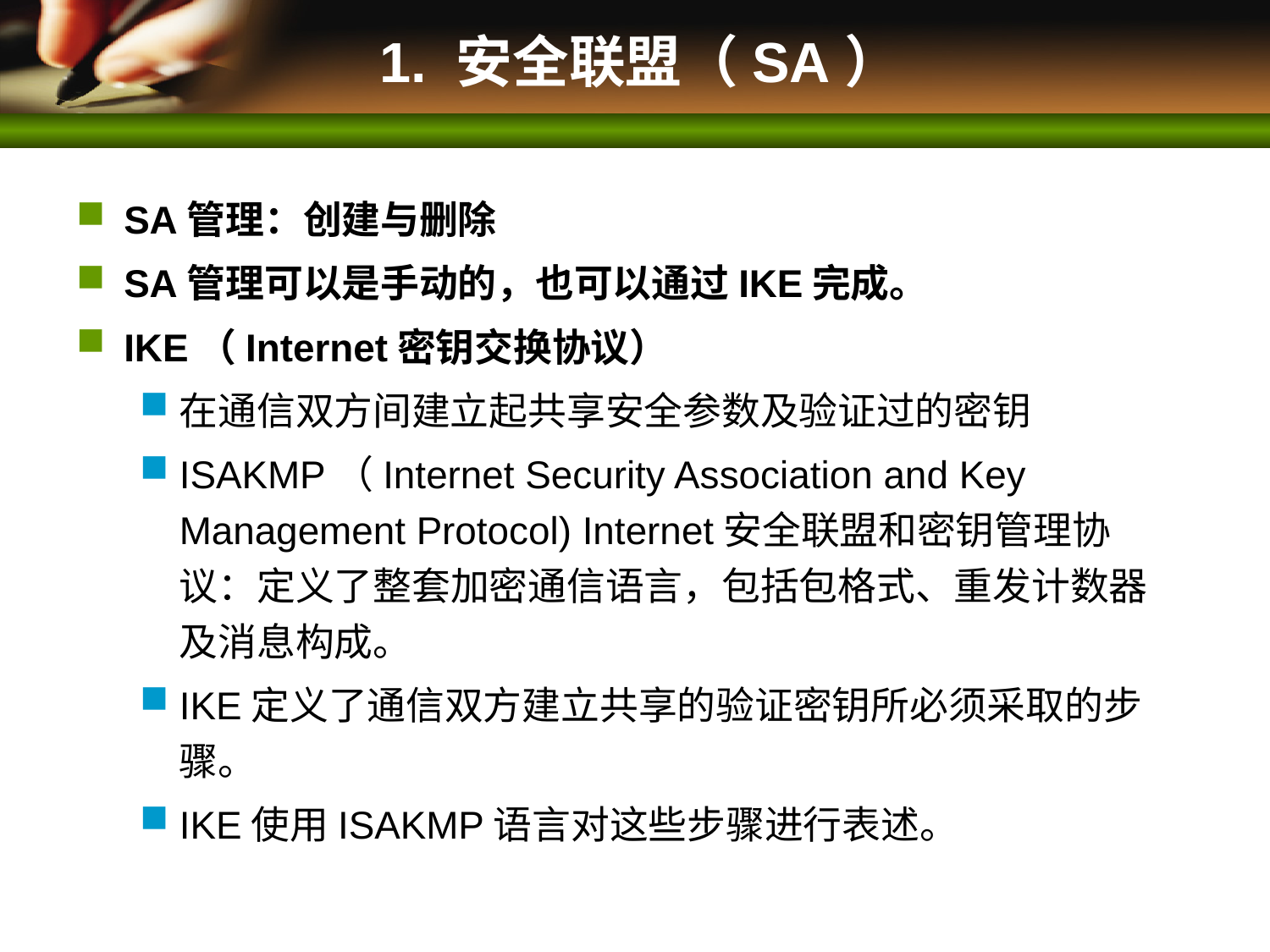

# 1. 安全联盟（SA）
SA管理：创建与删除
SA管理可以是手动的，也可以通过IKE完成。
IKE（Internet密钥交换协议）
在通信双方间建立起共享安全参数及验证过的密钥
ISAKMP（Internet Security Association and Key Management Protocol) Internet安全联盟和密钥管理协议：定义了整套加密通信语言，包括包格式、重发计数器及消息构成。
IKE定义了通信双方建立共享的验证密钥所必须采取的步骤。
IKE使用ISAKMP语言对这些步骤进行表述。